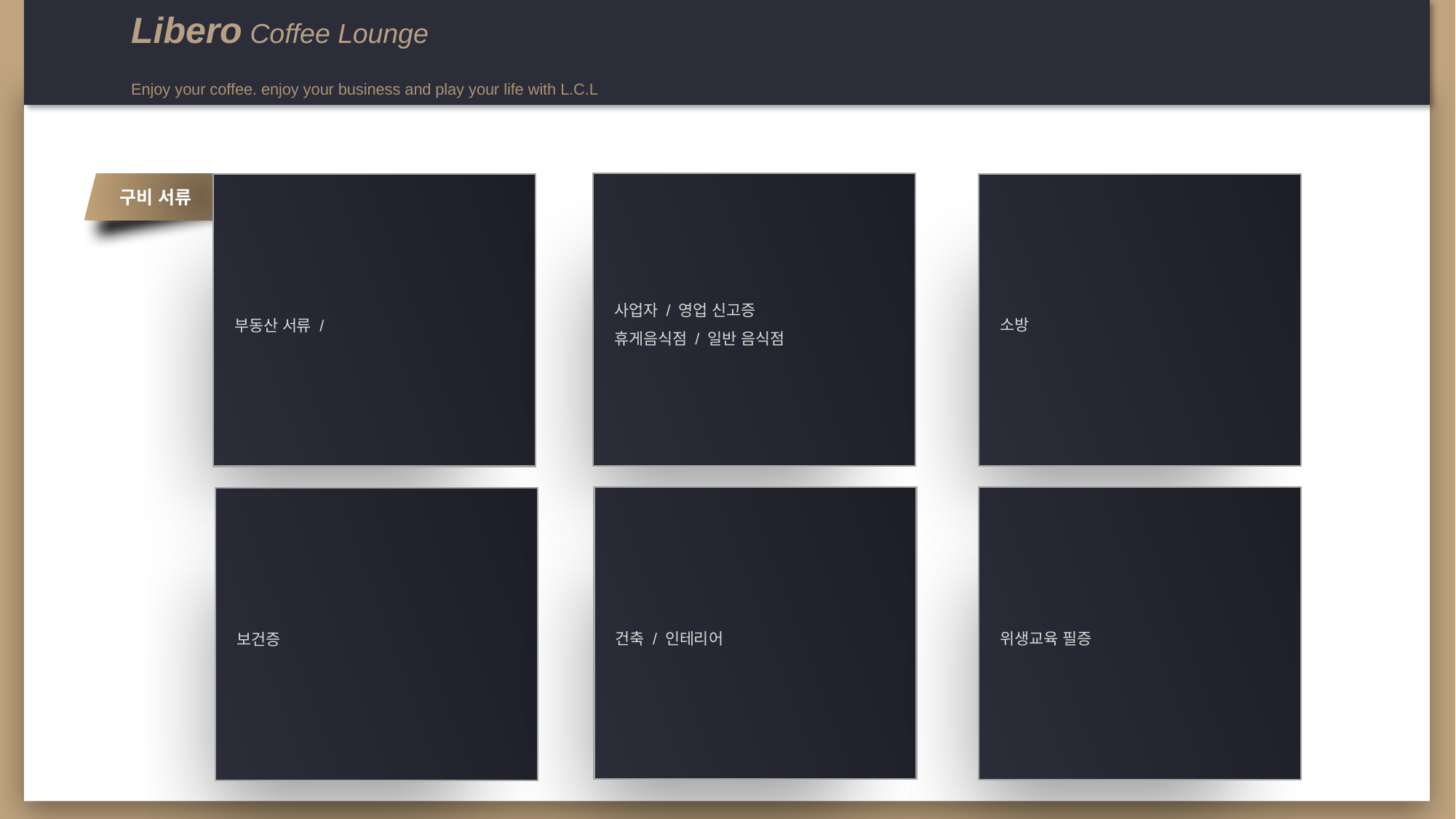

Libero Coffee Lounge
Enjoy your coffee. enjoy your business and play your life with L.C.L

사업자 / 영업 신고증
휴게음식점 / 일반 음식점
구비 서류

소방
부동산 서류 /

건축 / 인테리어
위생교육 필증
보건증